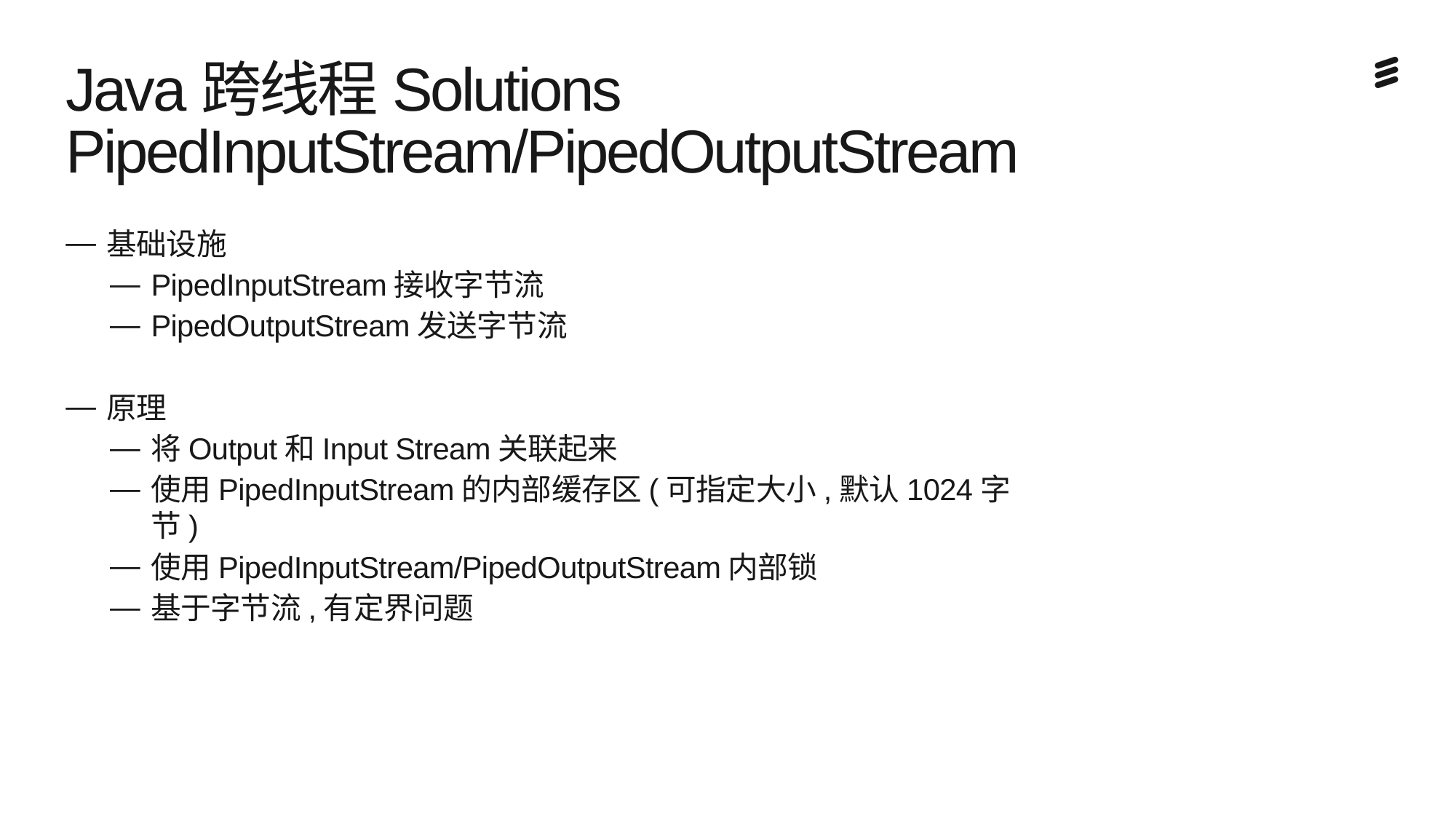

# Java跨线程Solutions PipedInputStream/PipedOutputStream
基础设施
PipedInputStream接收字节流
PipedOutputStream发送字节流

原理
将Output和Input Stream关联起来
使用PipedInputStream的内部缓存区(可指定大小,默认1024字节)
使用PipedInputStream/PipedOutputStream内部锁
基于字节流,有定界问题